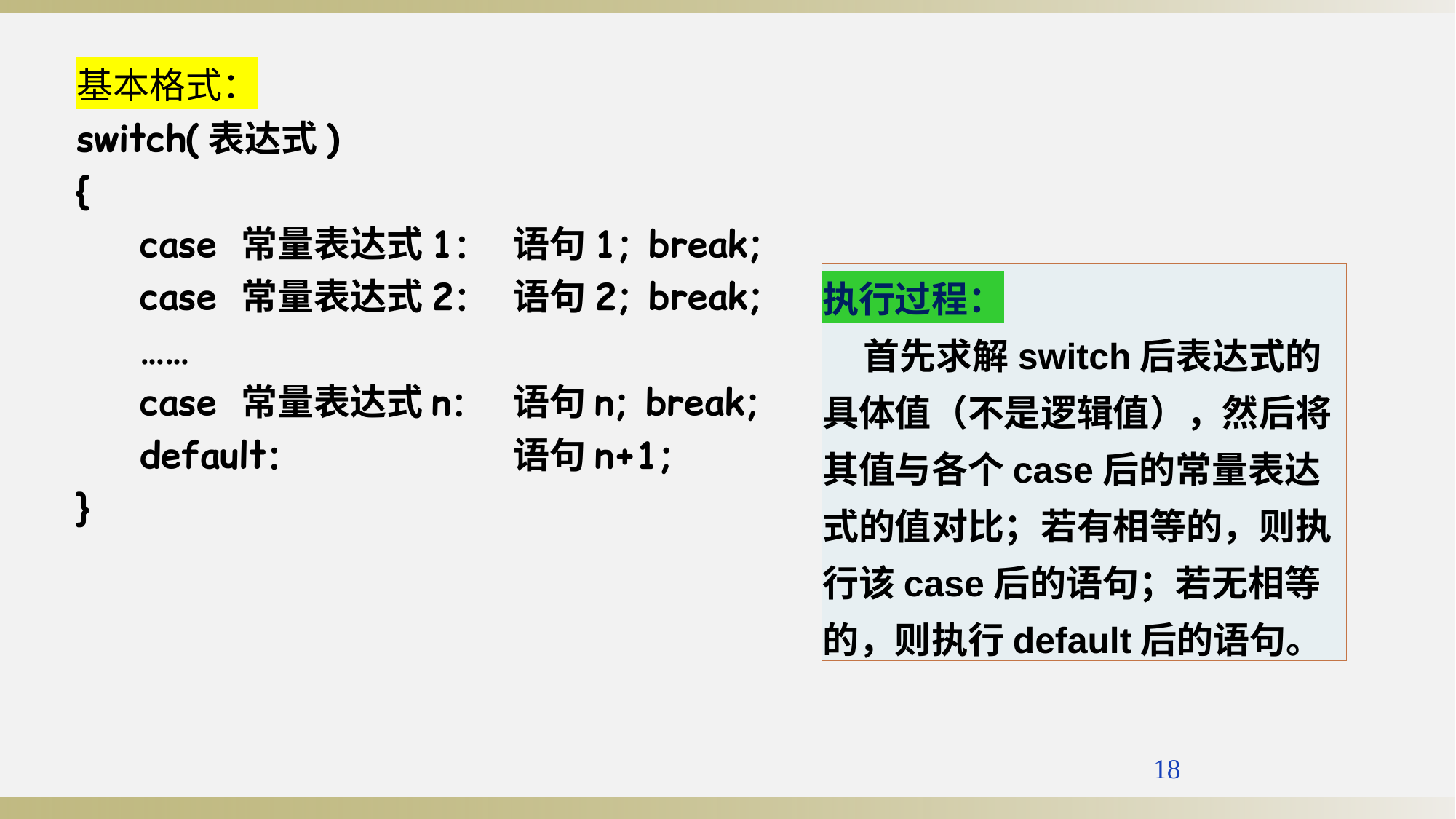

基本格式：
switch(表达式)
{
    case 常量表达式1: 	语句1; break;
    case 常量表达式2:  	语句2; break;
    ……
    case 常量表达式n:	语句n; break;
    default:			语句n+1;
}
执行过程：
    首先求解switch后表达式的具体值（不是逻辑值），然后将其值与各个case后的常量表达式的值对比；若有相等的，则执行该case后的语句；若无相等的，则执行default后的语句。
18